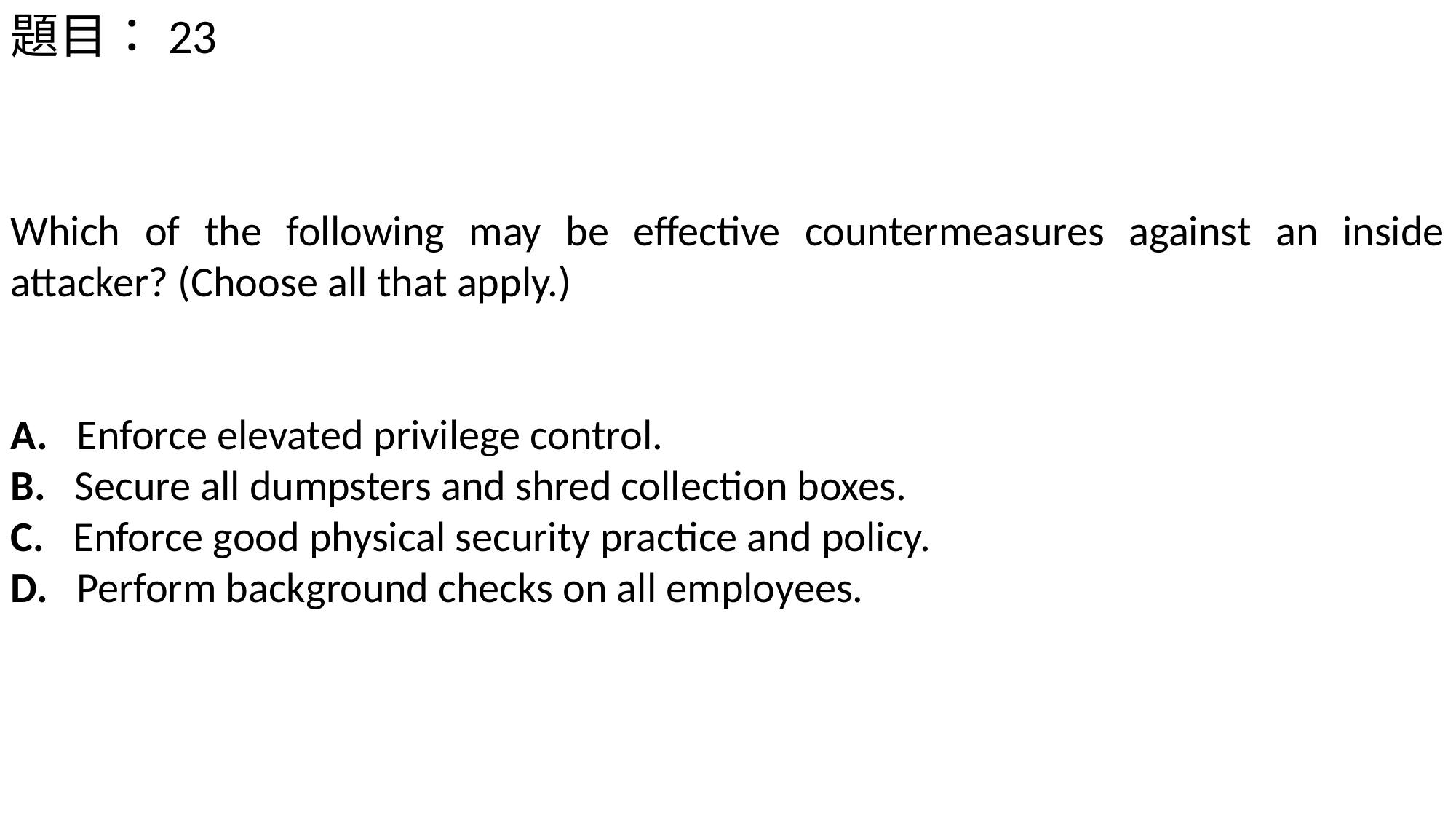

題目：23
Which of the following may be effective countermeasures against an inside attacker? (Choose all that apply.)

A.   Enforce elevated privilege control.
B.   Secure all dumpsters and shred collection boxes.
C.   Enforce good physical security practice and policy.
D.   Perform background checks on all employees.